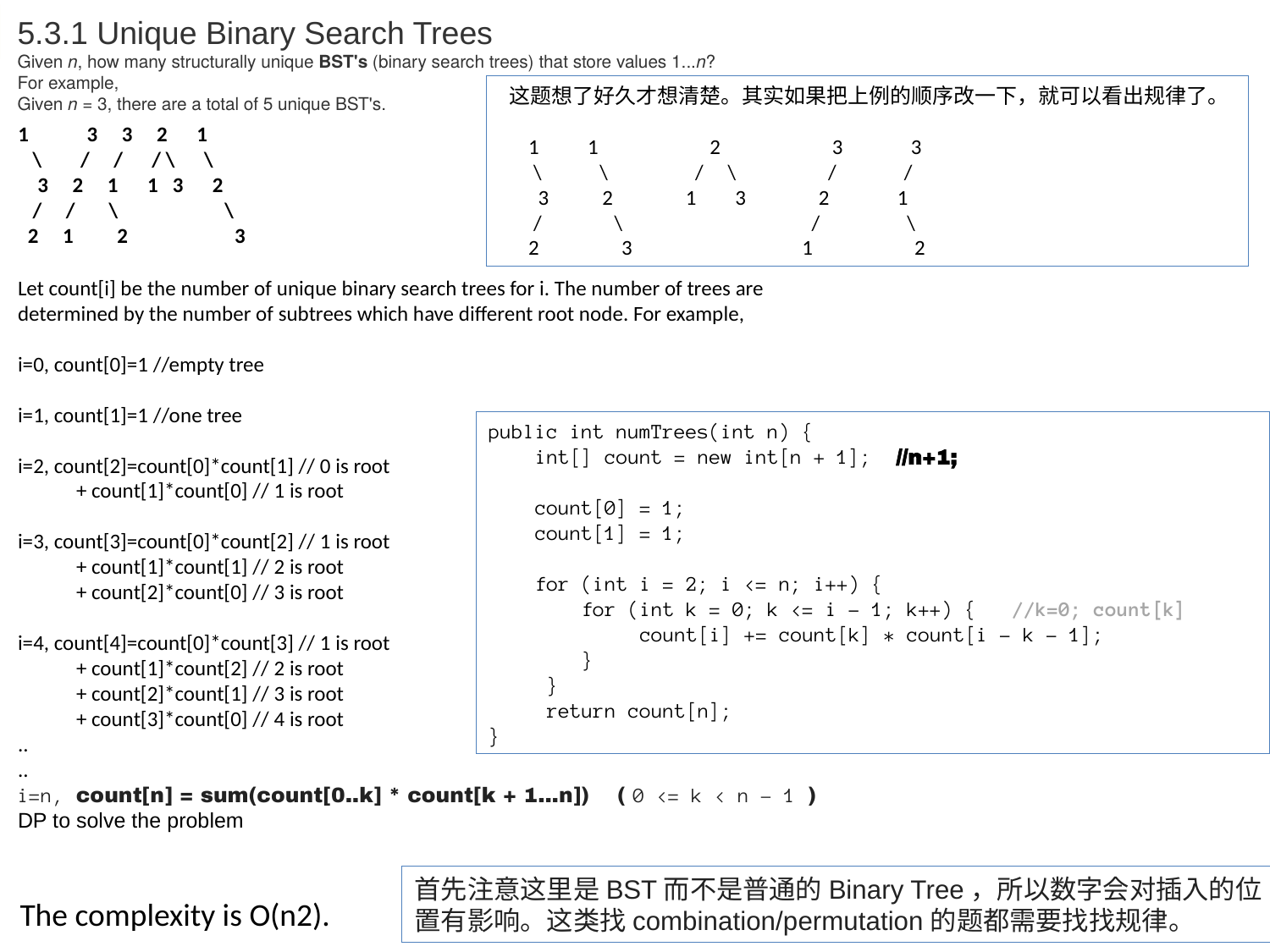

5.3.1 Unique Binary Search Trees
Given n, how many structurally unique BST's (binary search trees) that store values 1...n?
For example,
Given n = 3, there are a total of 5 unique BST's.

 这题想了好久才想清楚。其实如果把上例的顺序改一下，就可以看出规律了。

      1          1                       2                       3              3
       \            \                  /     \                   /              /
        3           2               1        3               2              1
       /               \                                       /                  \
      2                 3                                   1                     2
 1            3     3     2      1
    \        /     /      / \      \
     3     2     1      1   3      2
    /     /       \                      \
   2     1         2                      3
Let count[i] be the number of unique binary search trees for i. The number of trees are determined by the number of subtrees which have different root node. For example,

i=0, count[0]=1 //empty tree

i=1, count[1]=1 //one tree

i=2, count[2]=count[0]*count[1] // 0 is root
            + count[1]*count[0] // 1 is root

i=3, count[3]=count[0]*count[2] // 1 is root
            + count[1]*count[1] // 2 is root
            + count[2]*count[0] // 3 is root

i=4, count[4]=count[0]*count[3] // 1 is root
            + count[1]*count[2] // 2 is root
            + count[2]*count[1] // 3 is root
            + count[3]*count[0] // 4 is root
..
..
i=n, count[n] = sum(count[0..k] * count[k + 1...n])    ( 0 <= k < n – 1 )
DP to solve the problem

public int numTrees(int n) {
    int[] count = new int[n + 1];  //n+1;

    count[0] = 1;
    count[1] = 1;

    for (int i = 2; i <= n; i++) {
        for (int k = 0; k <= i - 1; k++) {   //k=0; count[k]
             count[i] += count[k] * count[i - k - 1];
        }
     }
     return count[n];
}
首先注意这里是BST而不是普通的Binary Tree，所以数字会对插入的位置有影响。这类找combination/permutation的题都需要找找规律。
The complexity is O(n2).